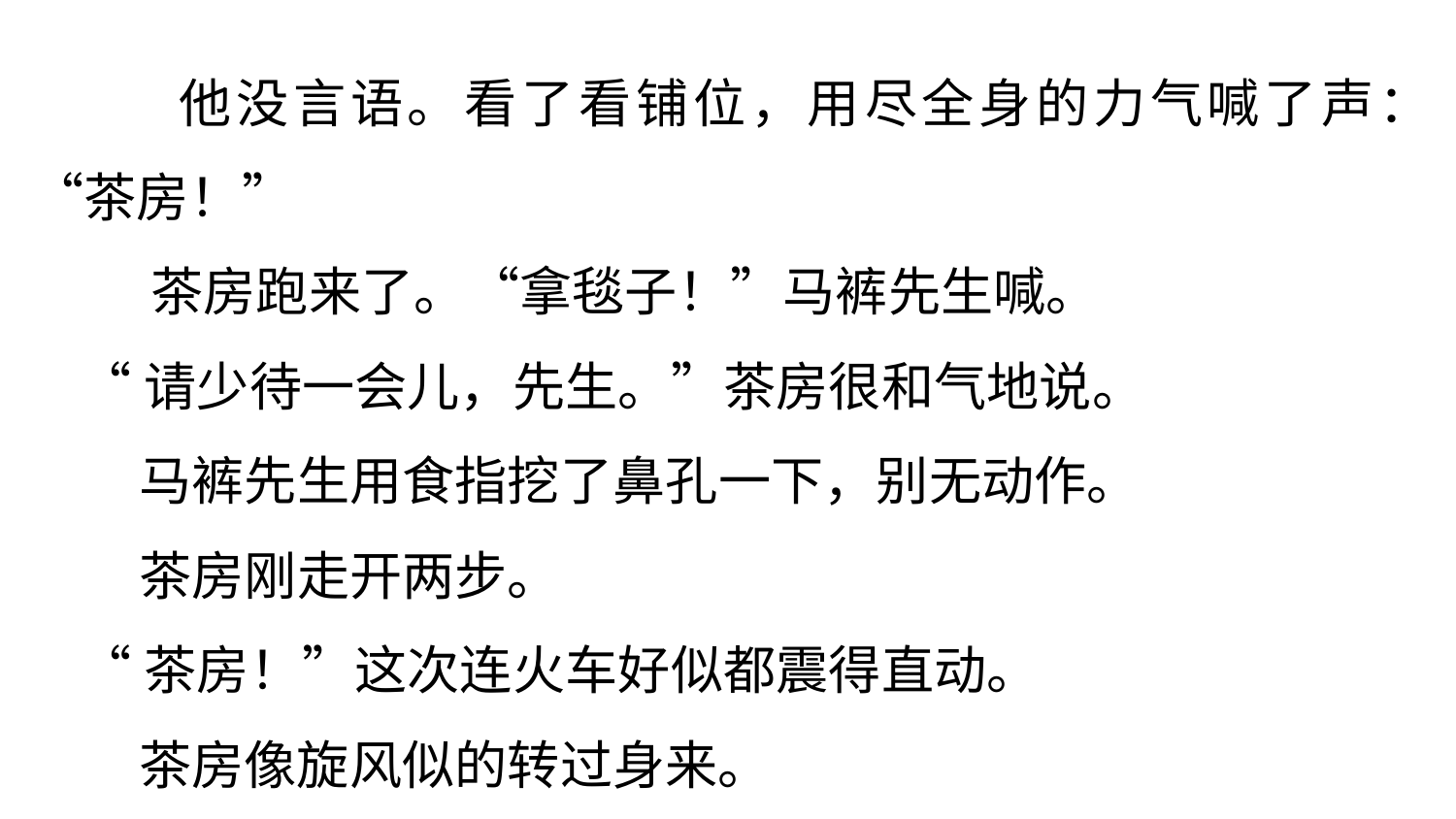

他没言语。看了看铺位，用尽全身的力气喊了声：
“茶房！”
         茶房跑来了。“拿毯子！”马裤先生喊。
    “请少待一会儿，先生。”茶房很和气地说。
        马裤先生用食指挖了鼻孔一下，别无动作。
        茶房刚走开两步。
    “茶房！”这次连火车好似都震得直动。
        茶房像旋风似的转过身来。